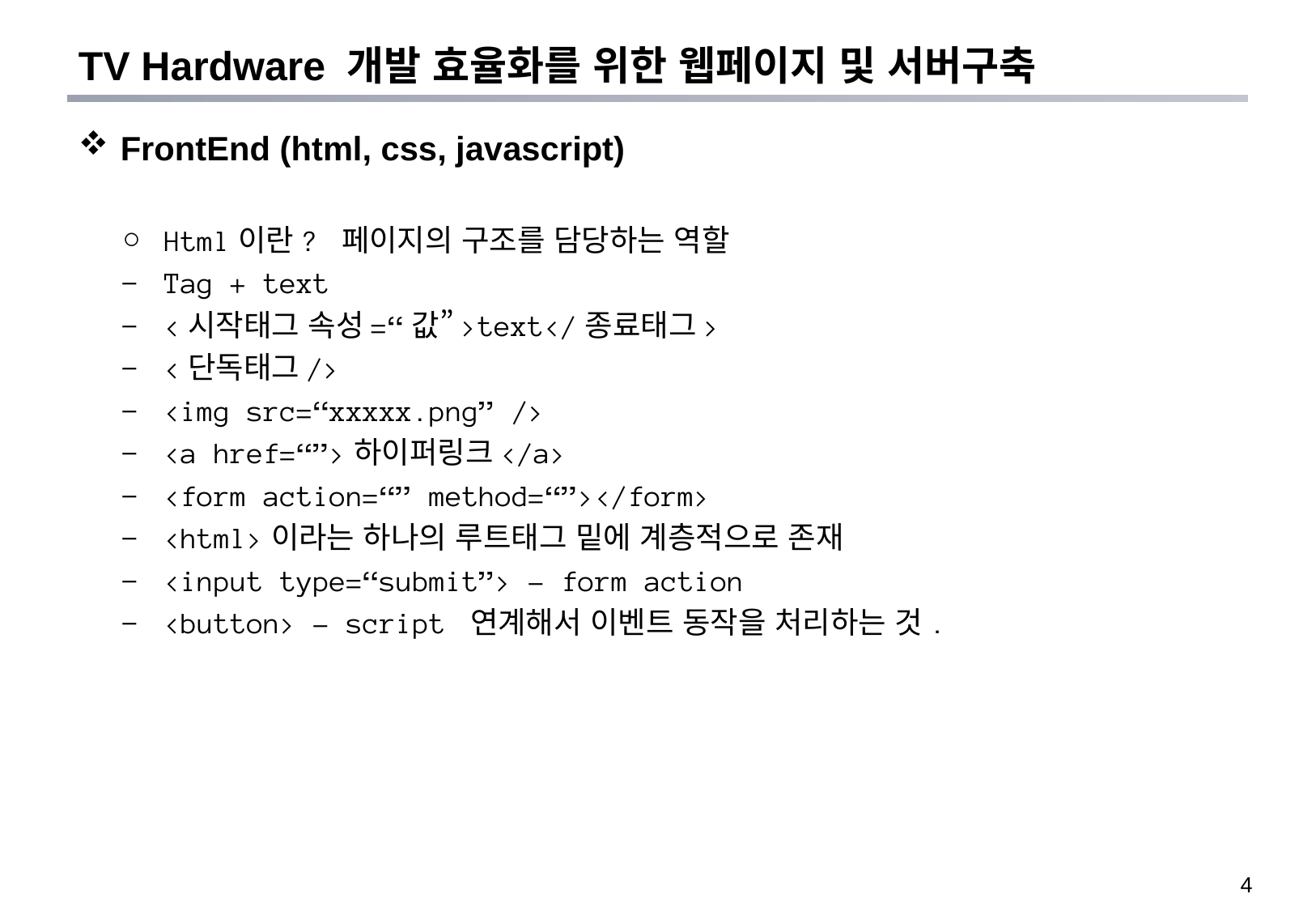

# TV Hardware 개발 효율화를 위한 웹페이지 및 서버구축
FrontEnd (html, css, javascript)

Html이란? 페이지의 구조를 담당하는 역할
Tag + text
<시작태그 속성=“값”>text</종료태그>
<단독태그/>
<img src=“xxxxx.png” />
<a href=“”>하이퍼링크</a>
<form action=“” method=“”></form>
<html>이라는 하나의 루트태그 밑에 계층적으로 존재
<input type=“submit”> - form action
<button> - script 연계해서 이벤트 동작을 처리하는 것.